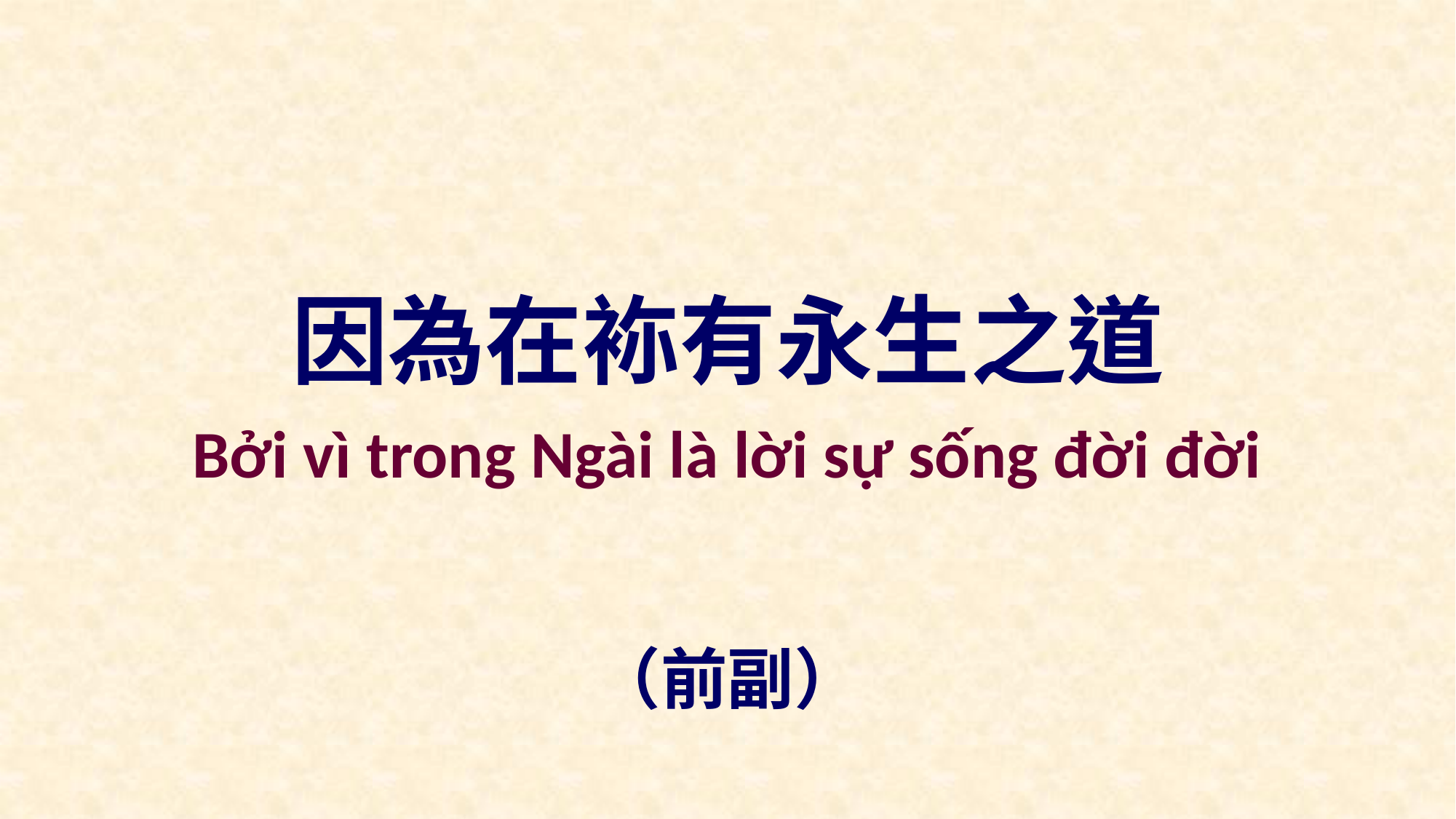

因為在袮有永生之道
Bởi vì trong Ngài là lời sự sống đời đời
（前副）